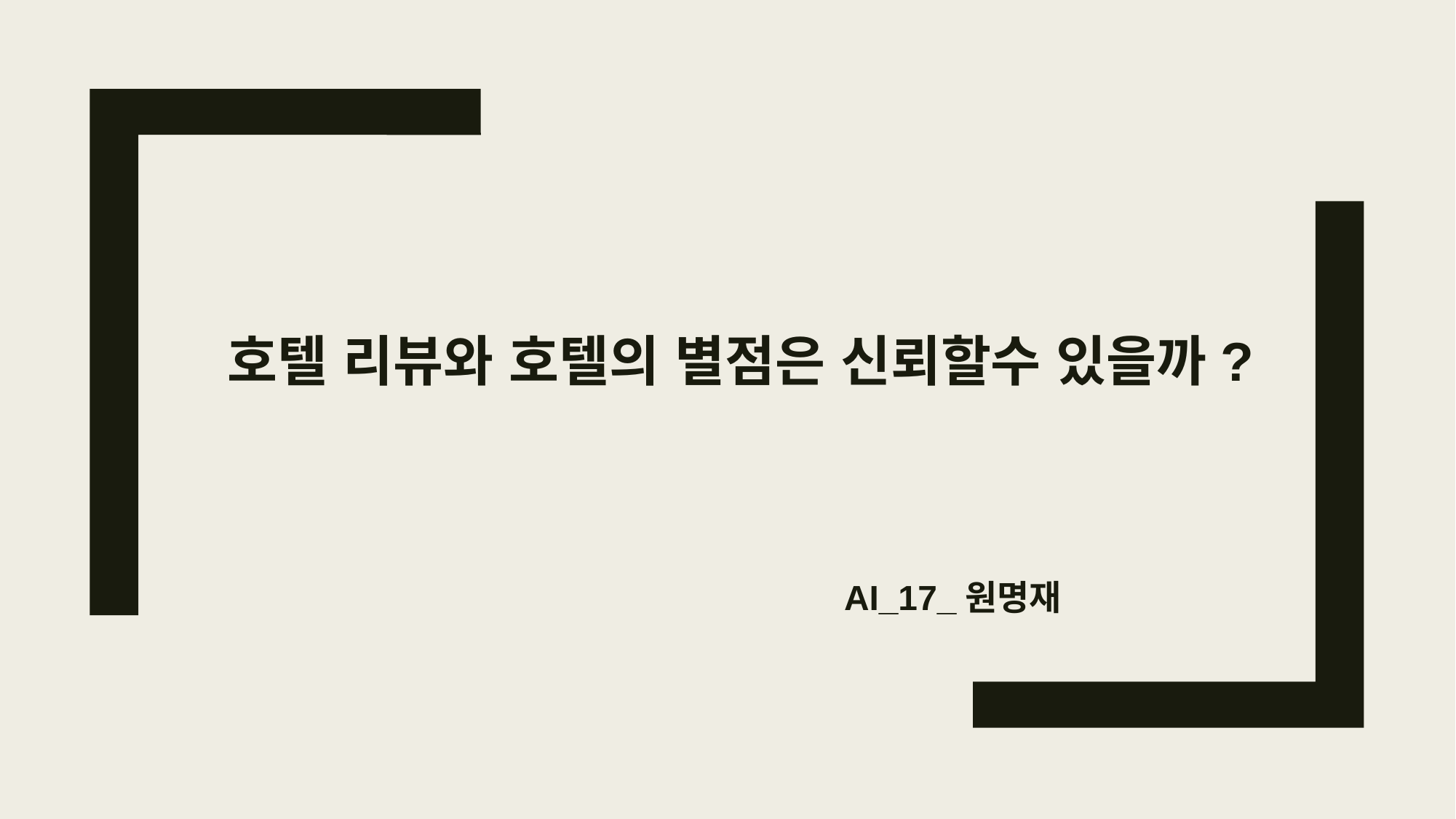

# 호텔 리뷰와 호텔의 별점은 신뢰할수 있을까?

AI_17_원명재